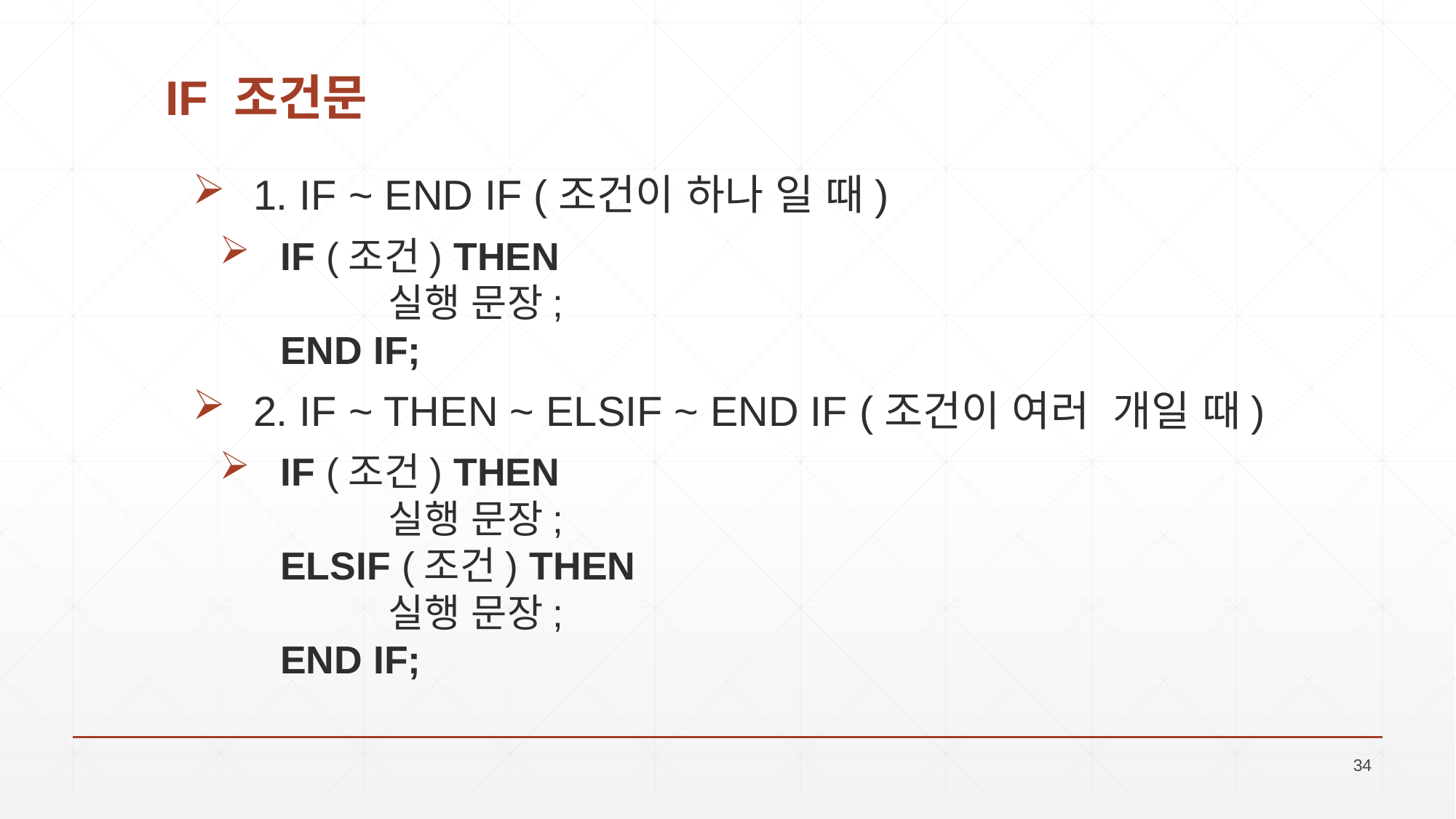

# IF 조건문
1. IF ~ END IF (조건이 하나 일 때)
IF (조건) THEN
	실행 문장;
END IF;
2. IF ~ THEN ~ ELSIF ~ END IF (조건이 여러  개일 때)
IF (조건) THEN
	실행 문장;
ELSIF (조건) THEN
	실행 문장;
END IF;
34